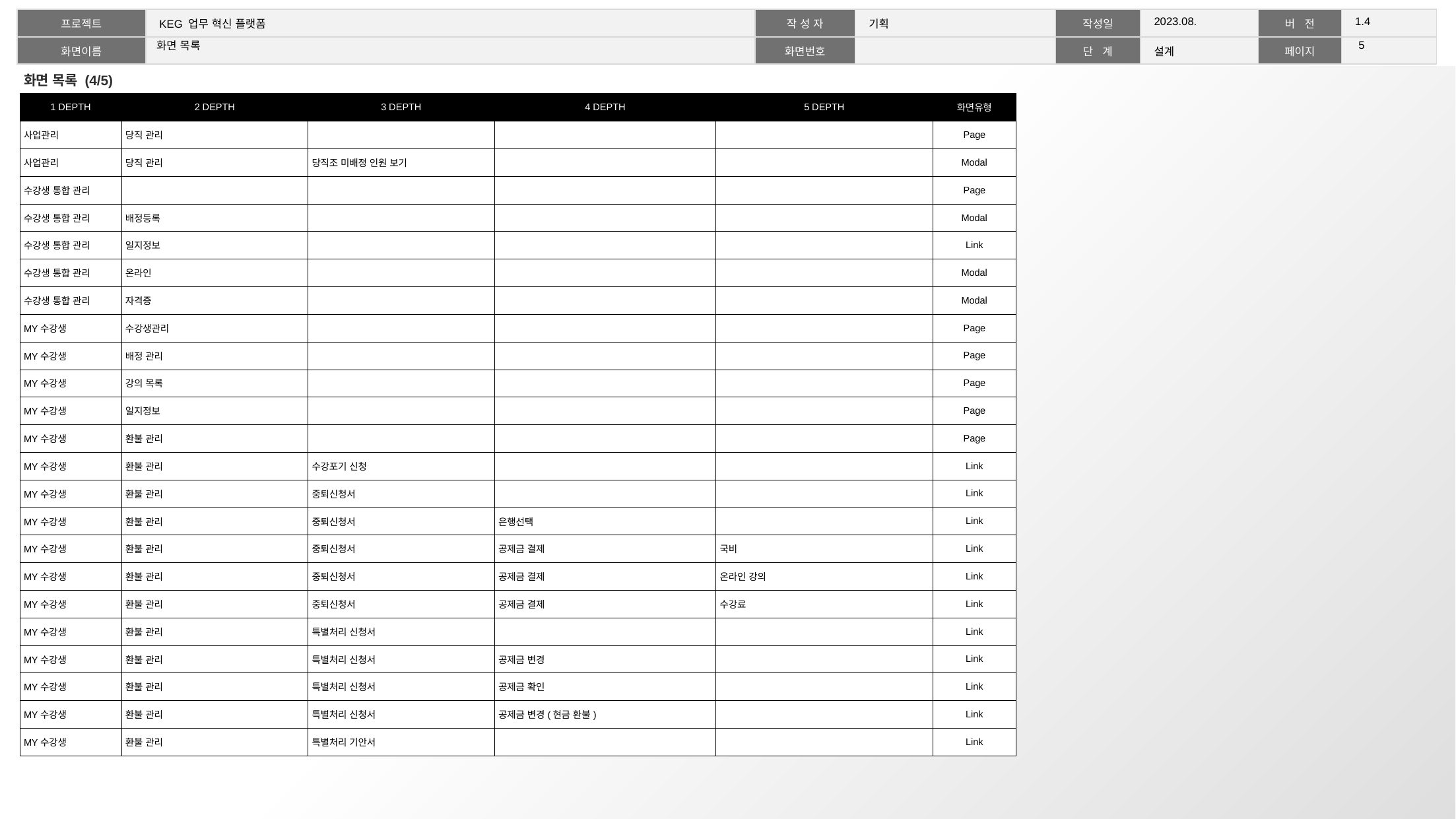

5

# 화면 목록
화면 목록 (4/5)
| 1 DEPTH | 2 DEPTH | 3 DEPTH | 4 DEPTH | 5 DEPTH | 화면유형 |
| --- | --- | --- | --- | --- | --- |
| 사업관리 | 당직 관리 |  |  |  | Page |
| 사업관리 | 당직 관리 | 당직조 미배정 인원 보기 |  |  | Modal |
| 수강생 통합 관리 |  |  |  |  | Page |
| 수강생 통합 관리 | 배정등록 |  |  |  | Modal |
| 수강생 통합 관리 | 일지정보 |  |  |  | Link |
| 수강생 통합 관리 | 온라인 |  |  |  | Modal |
| 수강생 통합 관리 | 자격증 |  |  |  | Modal |
| MY수강생 | 수강생관리 |  |  |  | Page |
| MY수강생 | 배정 관리 |  |  |  | Page |
| MY수강생 | 강의 목록 |  |  |  | Page |
| MY수강생 | 일지정보 |  |  |  | Page |
| MY수강생 | 환불 관리 |  |  |  | Page |
| MY수강생 | 환불 관리 | 수강포기 신청 |  |  | Link |
| MY수강생 | 환불 관리 | 중퇴신청서 |  |  | Link |
| MY수강생 | 환불 관리 | 중퇴신청서 | 은행선택 |  | Link |
| MY수강생 | 환불 관리 | 중퇴신청서 | 공제금 결제 | 국비 | Link |
| MY수강생 | 환불 관리 | 중퇴신청서 | 공제금 결제 | 온라인 강의 | Link |
| MY수강생 | 환불 관리 | 중퇴신청서 | 공제금 결제 | 수강료 | Link |
| MY수강생 | 환불 관리 | 특별처리 신청서 |  |  | Link |
| MY수강생 | 환불 관리 | 특별처리 신청서 | 공제금 변경 |  | Link |
| MY수강생 | 환불 관리 | 특별처리 신청서 | 공제금 확인 |  | Link |
| MY수강생 | 환불 관리 | 특별처리 신청서 | 공제금 변경(현금 환불) |  | Link |
| MY수강생 | 환불 관리 | 특별처리 기안서 |  |  | Link |